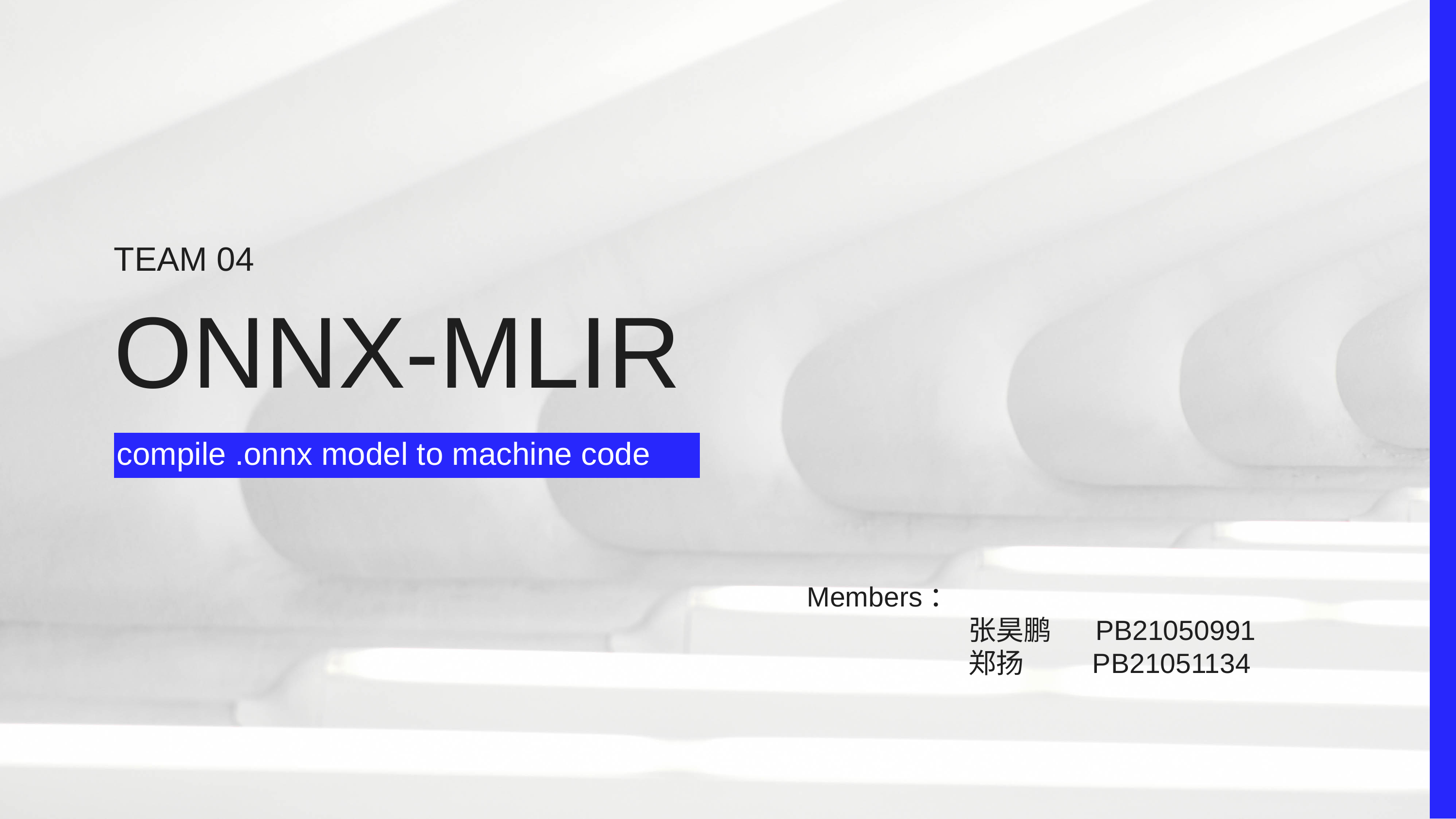

TEAM 04
ONNX-MLIR

compile .onnx model to machine code
Members：
                         张昊鹏      PB21050991
                         郑扬          PB21051134